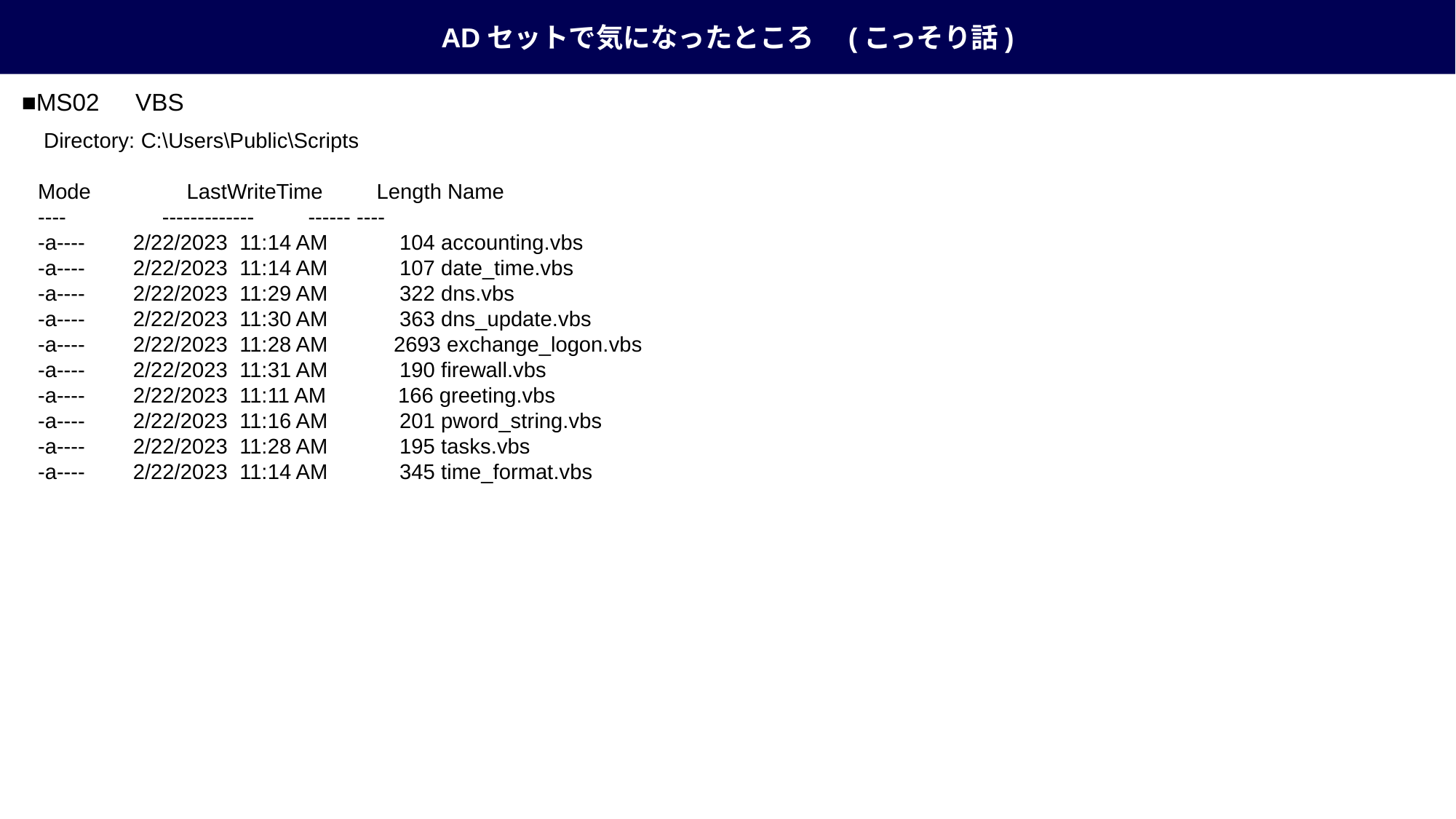

ADセットで気になったところ　(こっそり話)
■MS02　VBS
 Directory: C:\Users\Public\Scripts

Mode                LastWriteTime         Length Name
----                -------------         ------ ----
-a----        2/22/2023  11:14 AM            104 accounting.vbs
-a----        2/22/2023  11:14 AM            107 date_time.vbs
-a----        2/22/2023  11:29 AM            322 dns.vbs
-a----        2/22/2023  11:30 AM            363 dns_update.vbs
-a----        2/22/2023  11:28 AM           2693 exchange_logon.vbs
-a----        2/22/2023  11:31 AM            190 firewall.vbs
-a----        2/22/2023  11:11 AM            166 greeting.vbs
-a----        2/22/2023  11:16 AM            201 pword_string.vbs
-a----        2/22/2023  11:28 AM            195 tasks.vbs
-a----        2/22/2023  11:14 AM            345 time_format.vbs